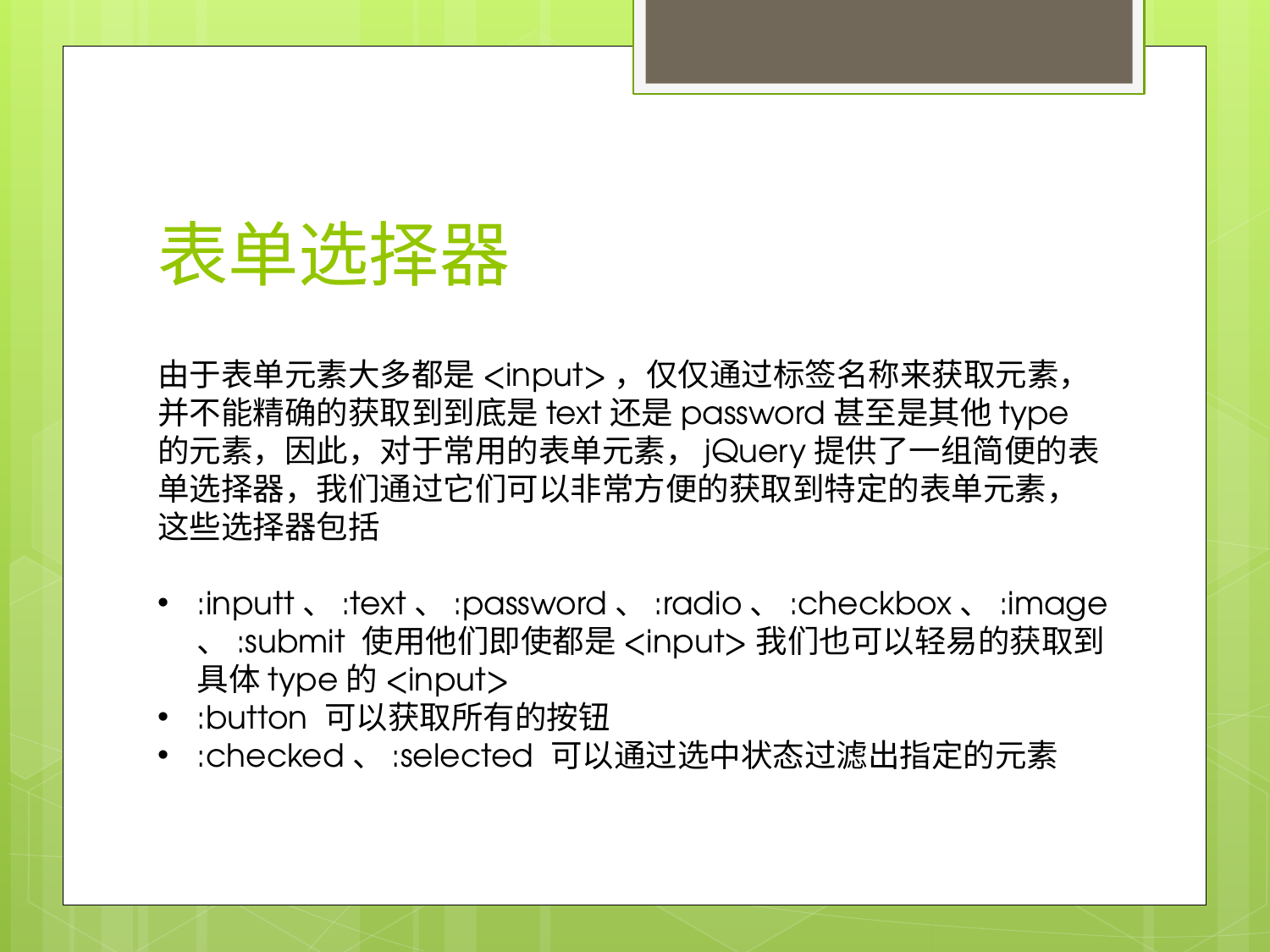

# 表单选择器
由于表单元素大多都是<input>，仅仅通过标签名称来获取元素，并不能精确的获取到到底是text还是password甚至是其他type的元素，因此，对于常用的表单元素，jQuery提供了一组简便的表单选择器，我们通过它们可以非常方便的获取到特定的表单元素，这些选择器包括

:inputt、:text、:password、:radio、:checkbox、:image、:submit 使用他们即使都是<input>我们也可以轻易的获取到具体type的<input>
:button 可以获取所有的按钮
:checked、:selected 可以通过选中状态过滤出指定的元素